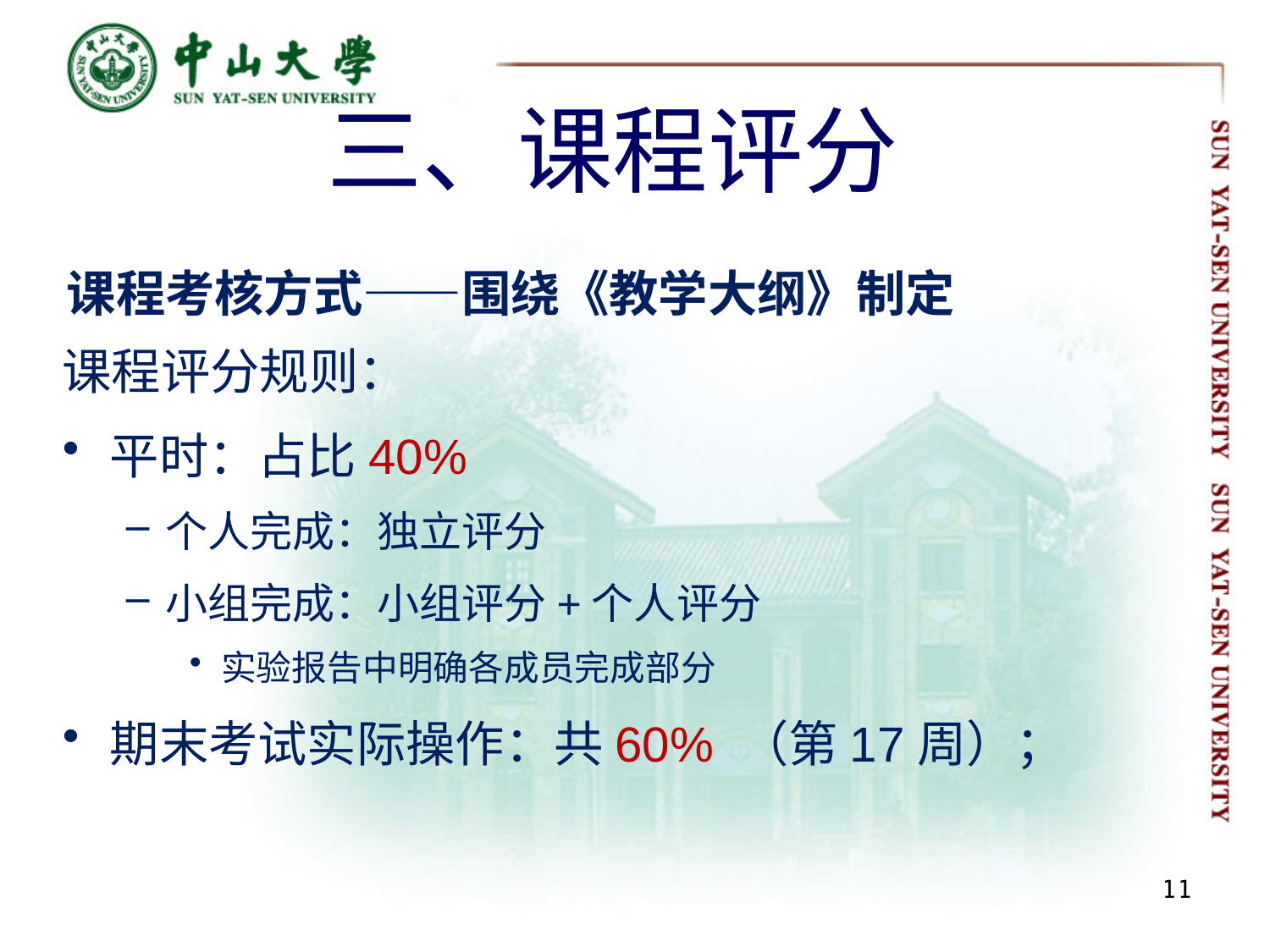

# 三、课程评分
课程考核方式——围绕《教学大纲》制定
课程评分规则：
平时：占比40%
个人完成：独立评分
小组完成：小组评分+个人评分
实验报告中明确各成员完成部分
期末考试实际操作：共60% （第17周）；
11